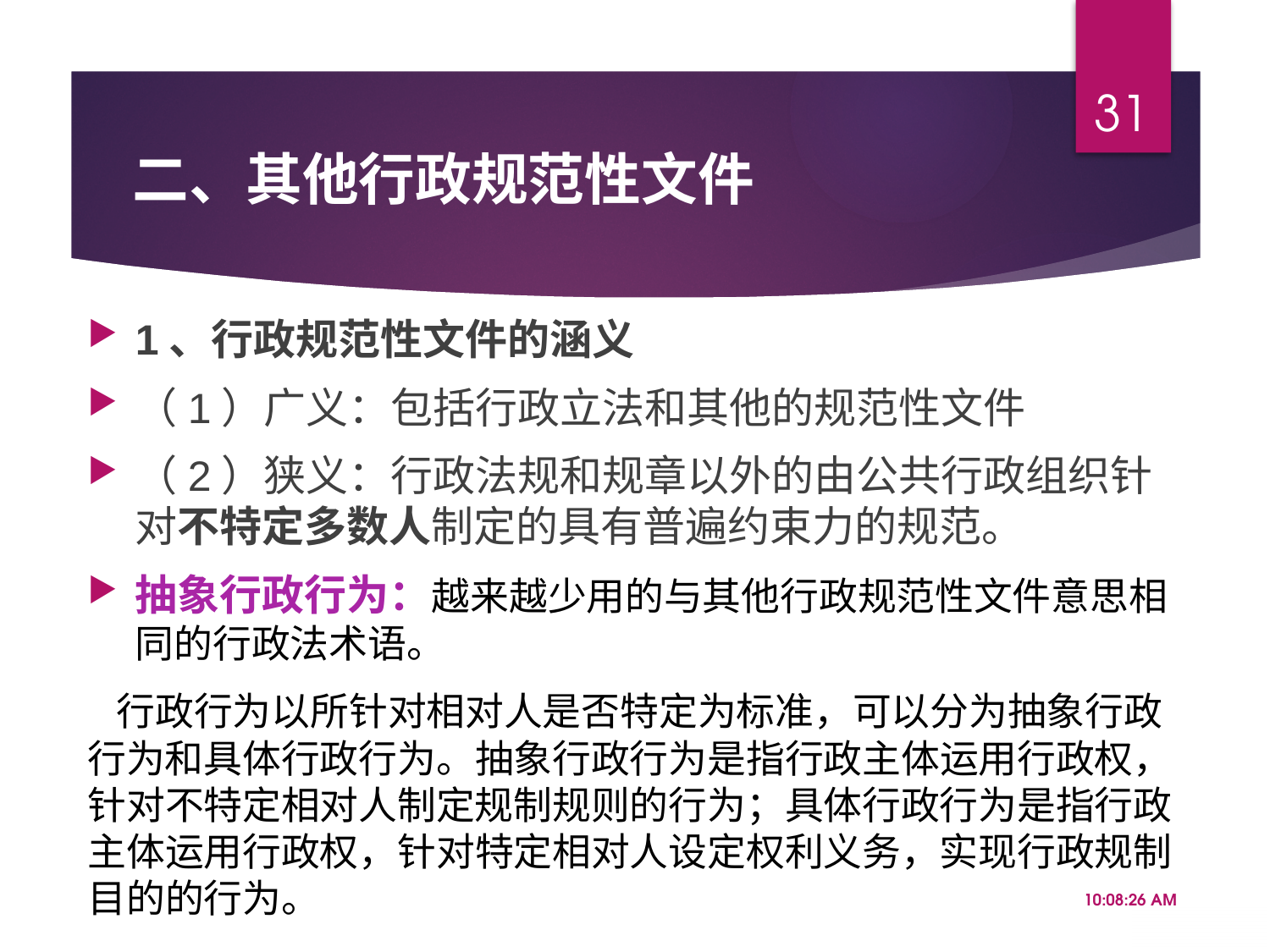

31
# 二、其他行政规范性文件
1、行政规范性文件的涵义
（1）广义：包括行政立法和其他的规范性文件
（2）狭义：行政法规和规章以外的由公共行政组织针对不特定多数人制定的具有普遍约束力的规范。
抽象行政行为：越来越少用的与其他行政规范性文件意思相同的行政法术语。
  行政行为以所针对相对人是否特定为标准，可以分为抽象行政行为和具体行政行为。抽象行政行为是指行政主体运用行政权，针对不特定相对人制定规制规则的行为；具体行政行为是指行政主体运用行政权，针对特定相对人设定权利义务，实现行政规制目的的行为。
10:08:26 AM